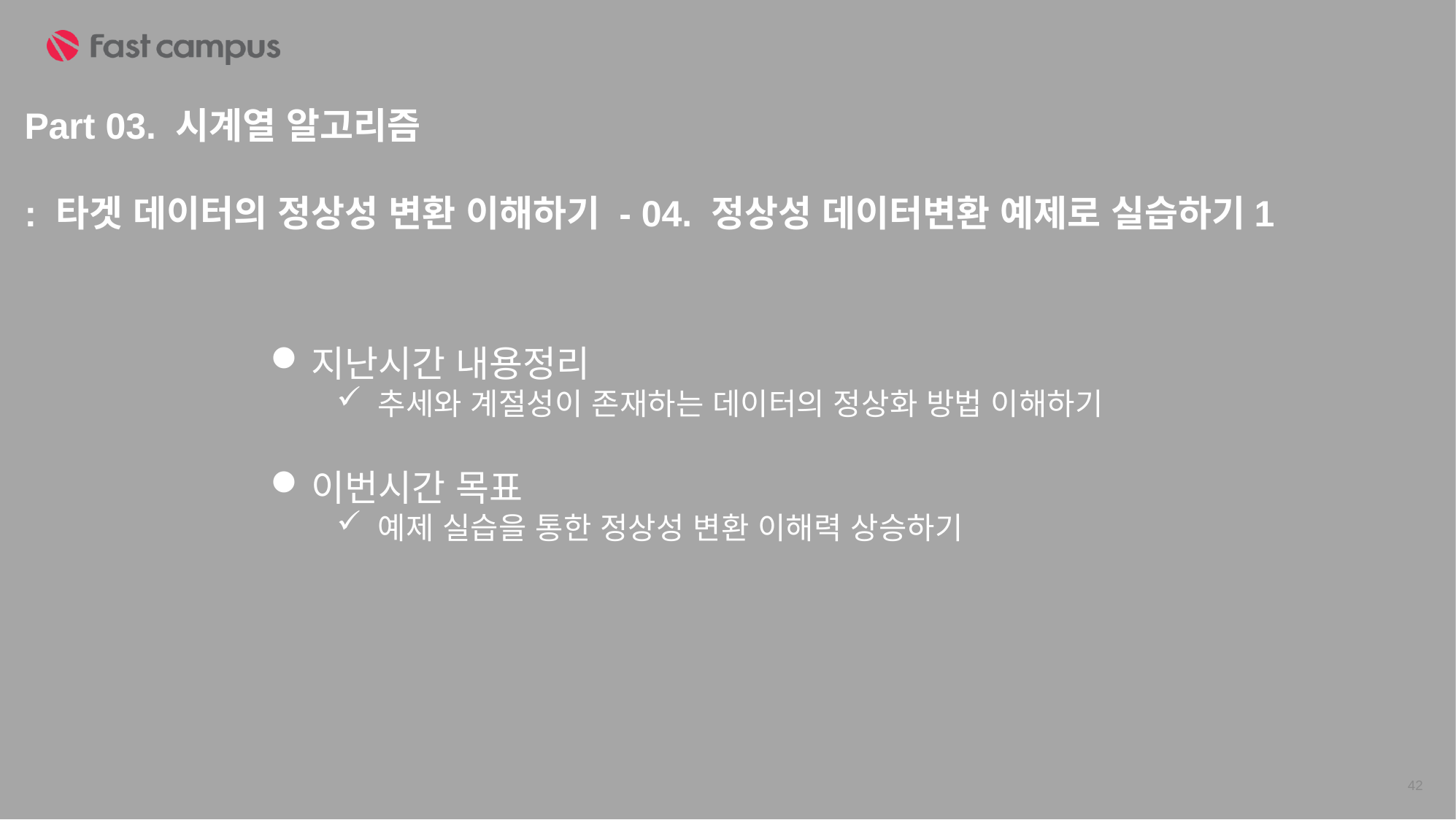

Part 03. 시계열 알고리즘

: 타겟 데이터의 정상성 변환 이해하기 - 04. 정상성 데이터변환 예제로 실습하기1
지난시간 내용정리
추세와 계절성이 존재하는 데이터의 정상화 방법 이해하기

이번시간 목표
예제 실습을 통한 정상성 변환 이해력 상승하기
42